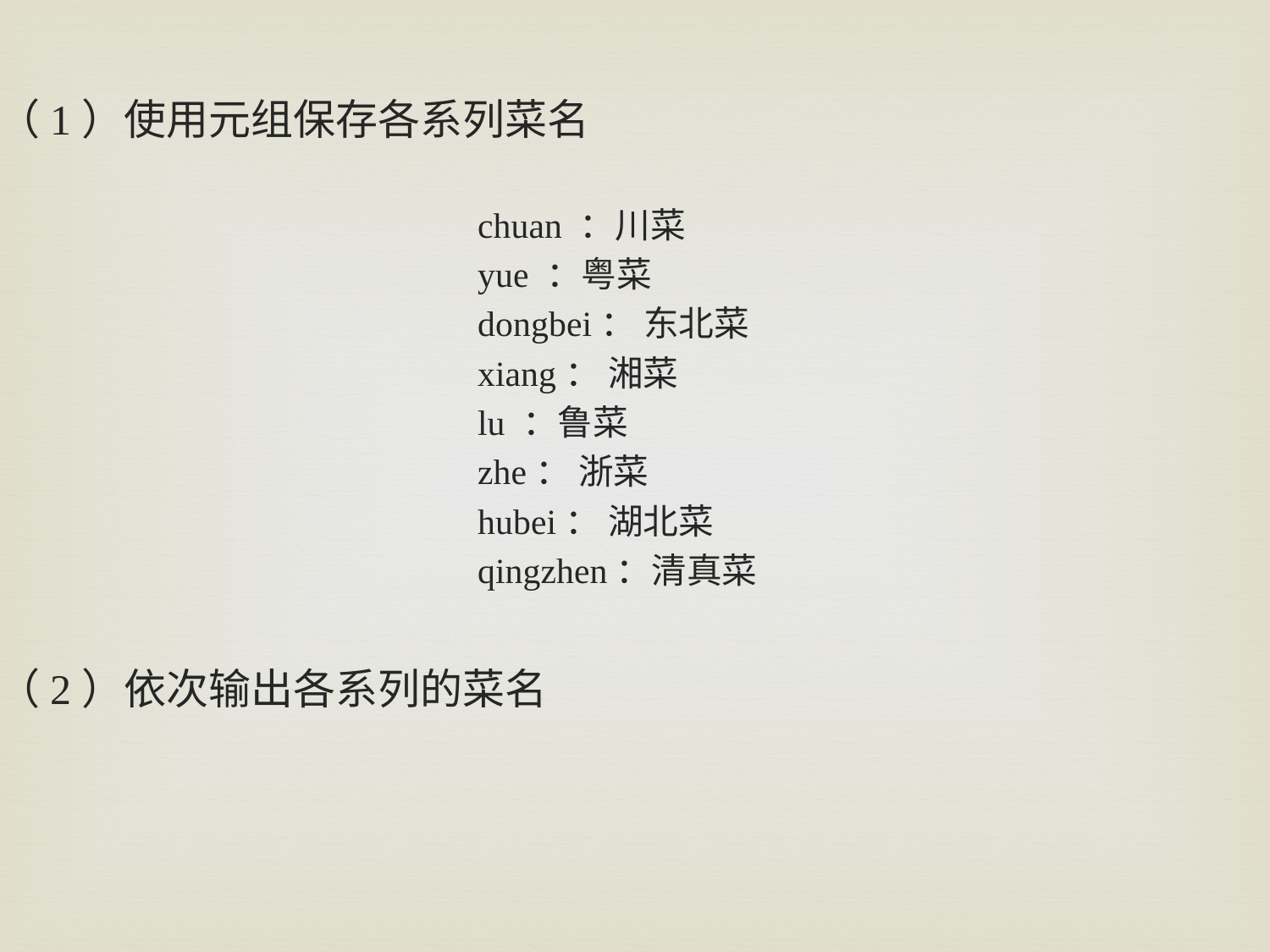

（1）使用元组保存各系列菜名
chuan ：川菜
yue ：粤菜
dongbei： 东北菜
xiang： 湘菜
lu ：鲁菜
zhe： 浙菜
hubei： 湖北菜
qingzhen：清真菜
（2）依次输出各系列的菜名